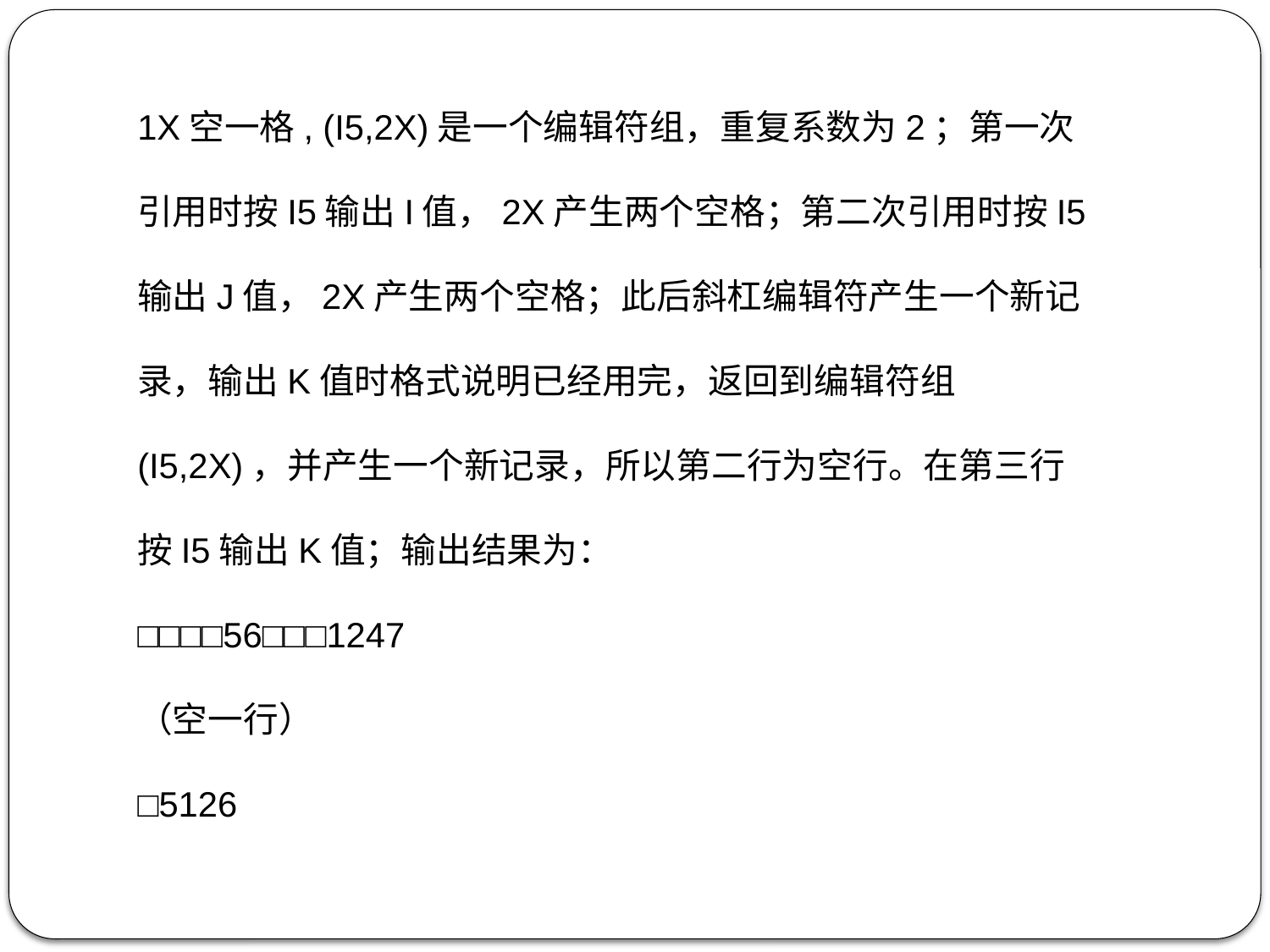

1X空一格, (I5,2X)是一个编辑符组，重复系数为2；第一次引用时按I5输出I值，2X产生两个空格；第二次引用时按I5输出J值，2X产生两个空格；此后斜杠编辑符产生一个新记录，输出K值时格式说明已经用完，返回到编辑符组(I5,2X)，并产生一个新记录，所以第二行为空行。在第三行按I5输出K值；输出结果为：
□□□□56□□□1247
（空一行）
□5126